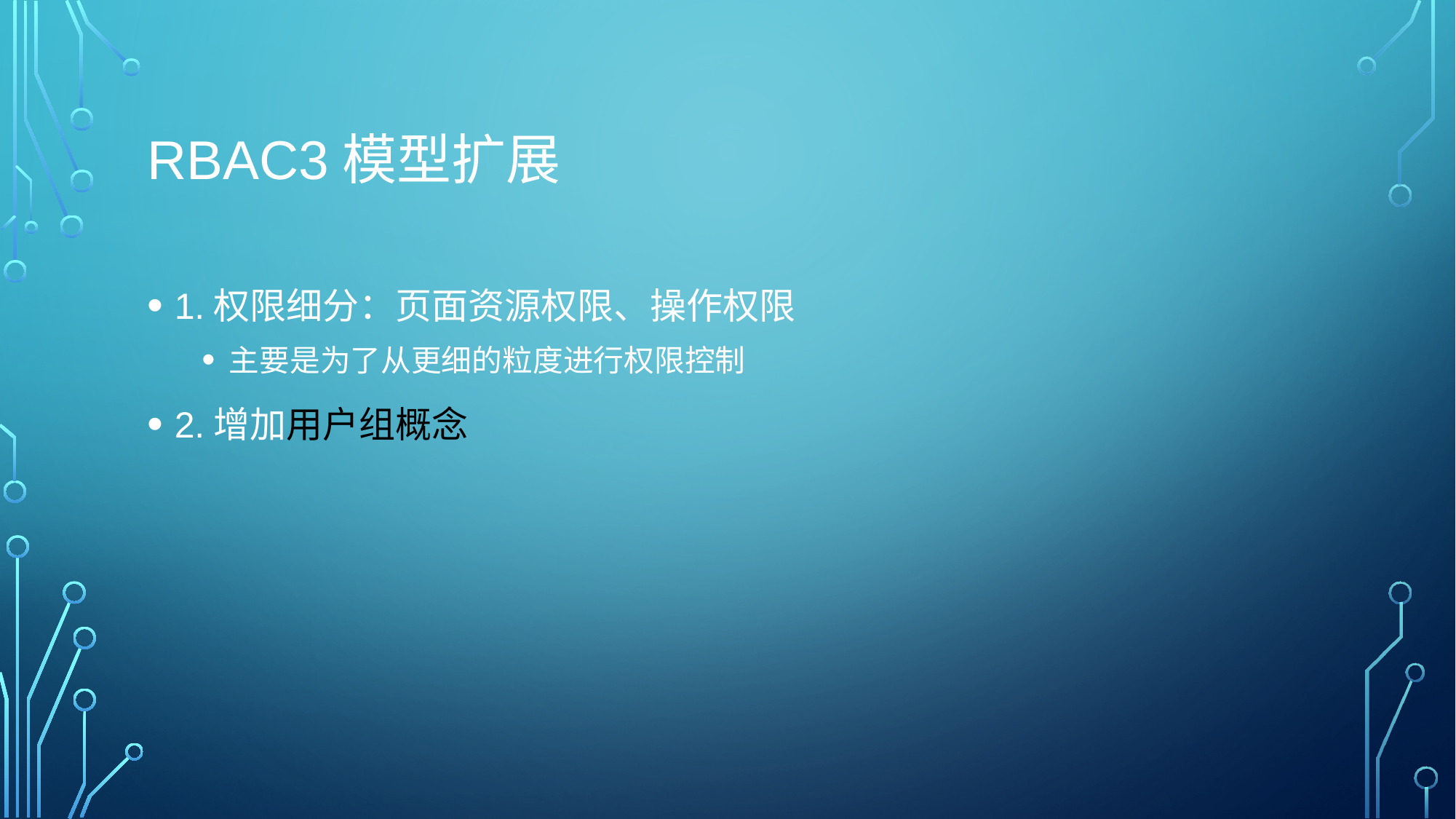

# RBAC3模型扩展
1.权限细分：页面资源权限、操作权限
主要是为了从更细的粒度进行权限控制
2.增加用户组概念